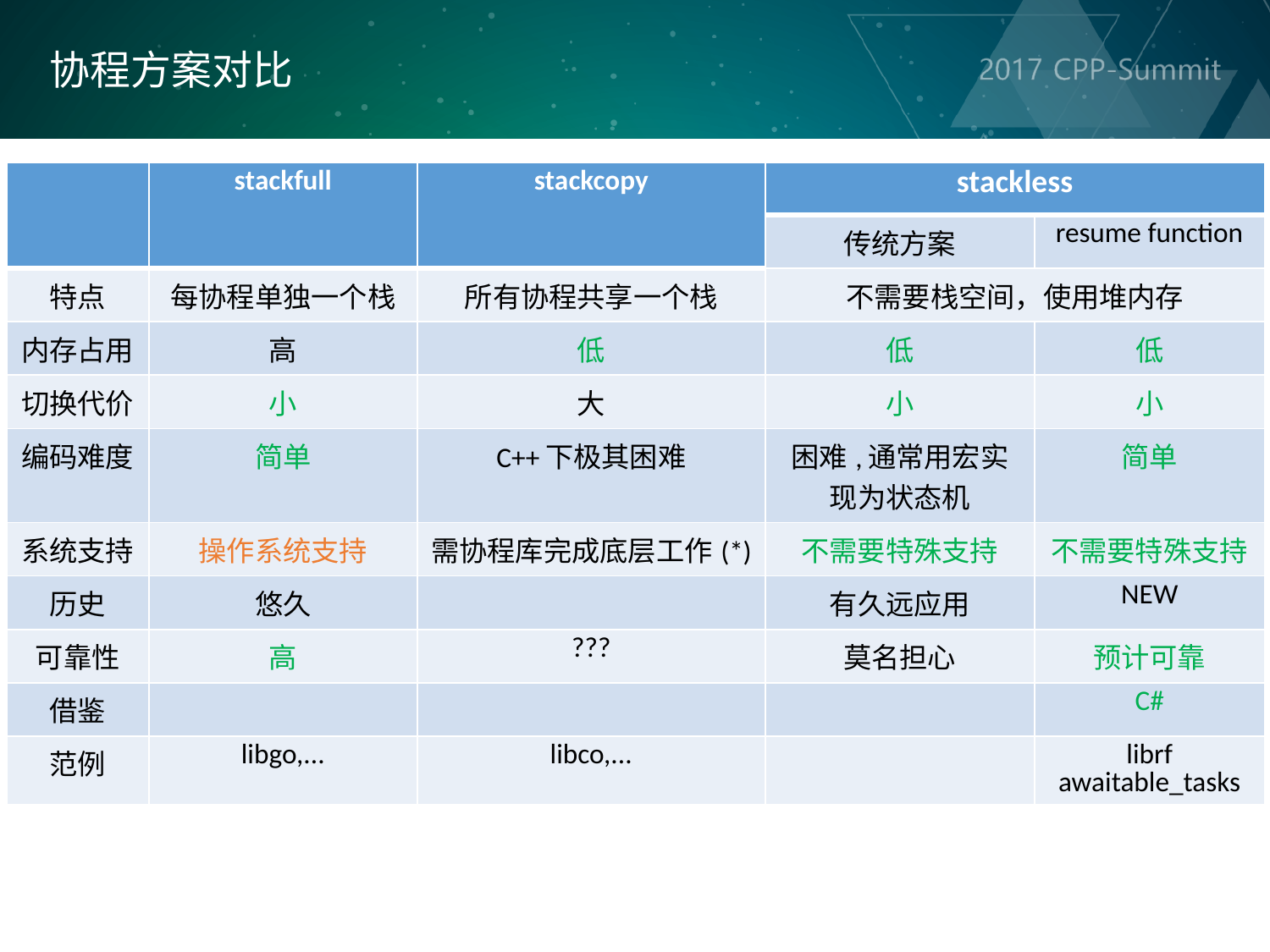

协程方案对比
|  | stackfull | stackcopy | stackless |  |
| --- | --- | --- | --- | --- |
|  |  |  | 传统方案 | resume function |
| 特点 | 每协程单独一个栈 | 所有协程共享一个栈 | 不需要栈空间，使用堆内存 |  |
| 内存占用 | 高 | 低 | 低 | 低 |
| 切换代价 | 小 | 大 | 小 | 小 |
| 编码难度 | 简单 | C++下极其困难 | 困难,通常用宏实现为状态机 | 简单 |
| 系统支持 | 操作系统支持 | 需协程库完成底层工作(\*) | 不需要特殊支持 | 不需要特殊支持 |
| 历史 | 悠久 |  | 有久远应用 | NEW |
| 可靠性 | 高 | ??? | 莫名担心 | 预计可靠 |
| 借鉴 |  |  |  | C# |
| 范例 | libgo,... | libco,... |  | librf awaitable\_tasks |